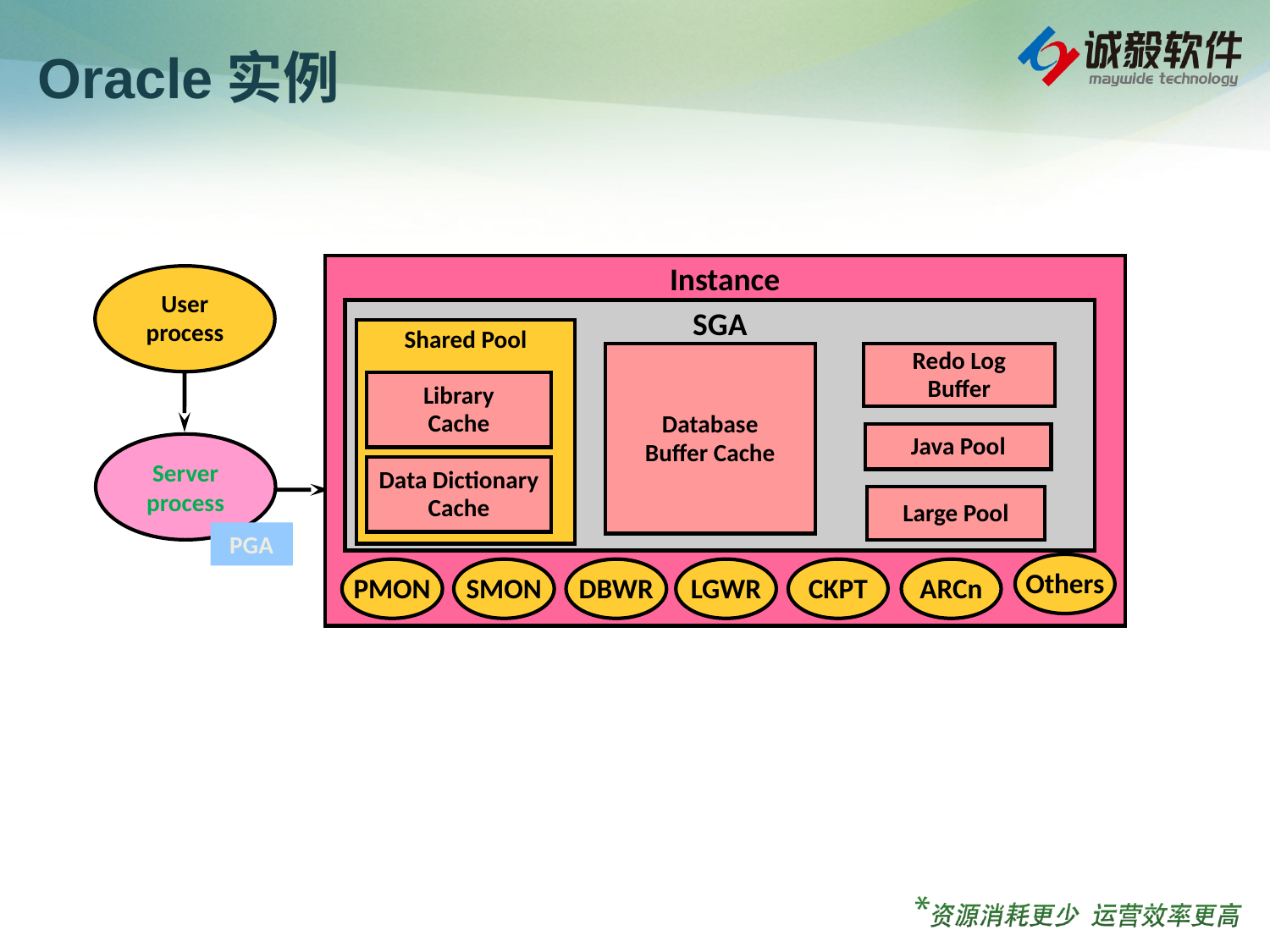

# Oracle实例
Instance

User
process
SGA

Shared Pool

Database
Buffer Cache
Redo Log
Buffer
Library
Cache

Java Pool
Server
process
Data Dictionary
Cache
Large Pool

PGA
Others
PMON
SMON
DBWR
LGWR
CKPT
ARCn